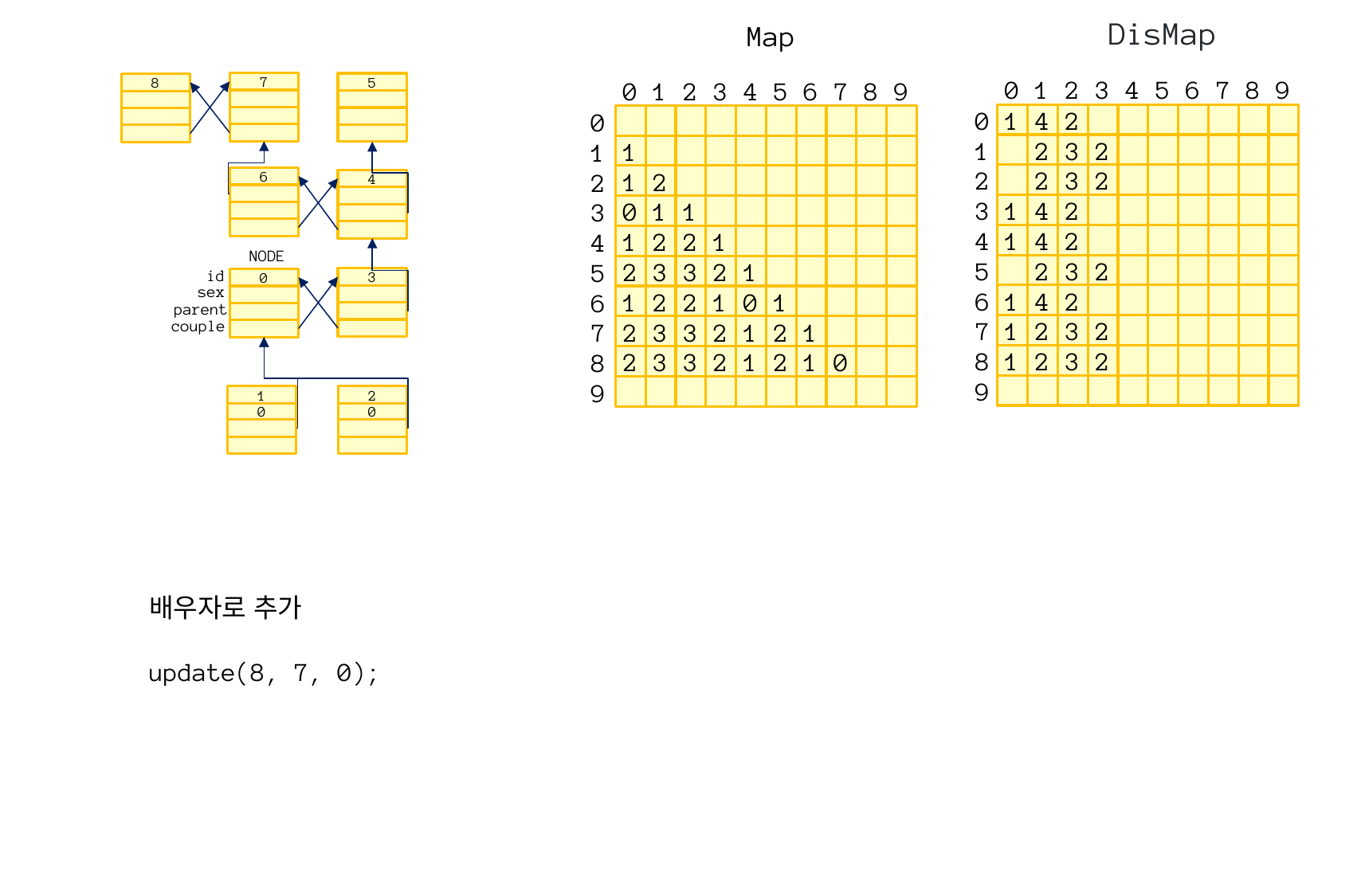

DisMap
Map
7
5
8
0
1
2
3
4
5
6
7
8
9
0
1
2
3
4
5
6
7
8
9

0
1
4
2

0

1

2
3
2

1

1
2

2
3
2

1
2

2
6
4

3
1
4
2

0
1
1

3

4
1
4
2

1
2
2
1

4
NODE
id
5

2
3
2

2
3
3
2
1

5
3
0
sex
6
1
4
2

1
2
2
1
0
1

6
parent

couple
7
1
2
3
2

2
3
3
2
1
2
1

7

8
1
2
3
2

2
3
3
2
1
2
1
0

8
9

9
1
2
0
0

배우자로 추가

update(8, 7, 0);